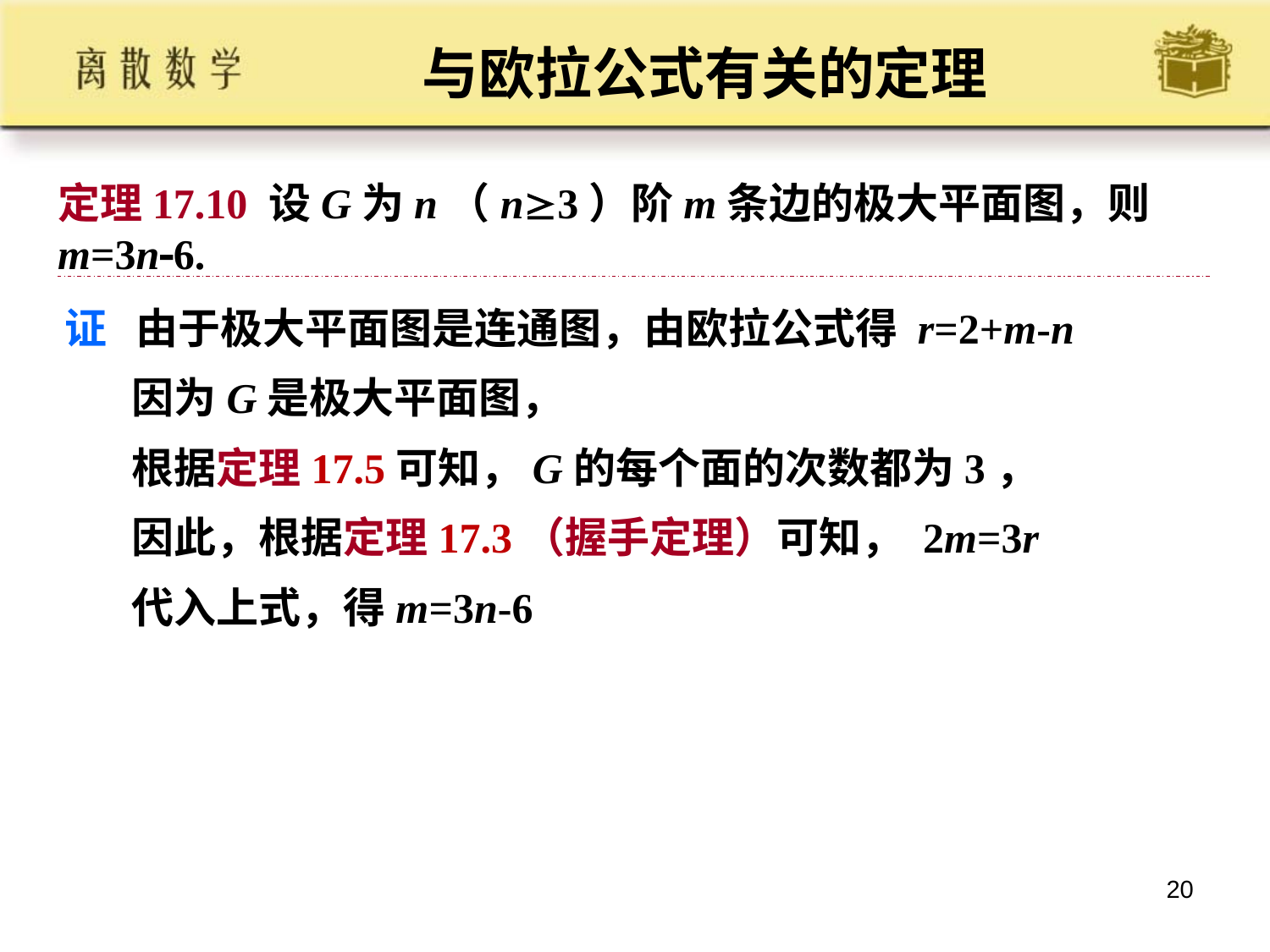

与欧拉公式有关的定理
定理17.10 设G为n（n≥3）阶m条边的极大平面图，则m=3n−6.

      证   由于极大平面图是连通图，由欧拉公式得 r=2+m-n
             因为G是极大平面图，
             根据定理17.5可知，G的每个面的次数都为3，
             因此，根据定理17.3（握手定理）可知， 2m=3r
             代入上式，得m=3n-6
20